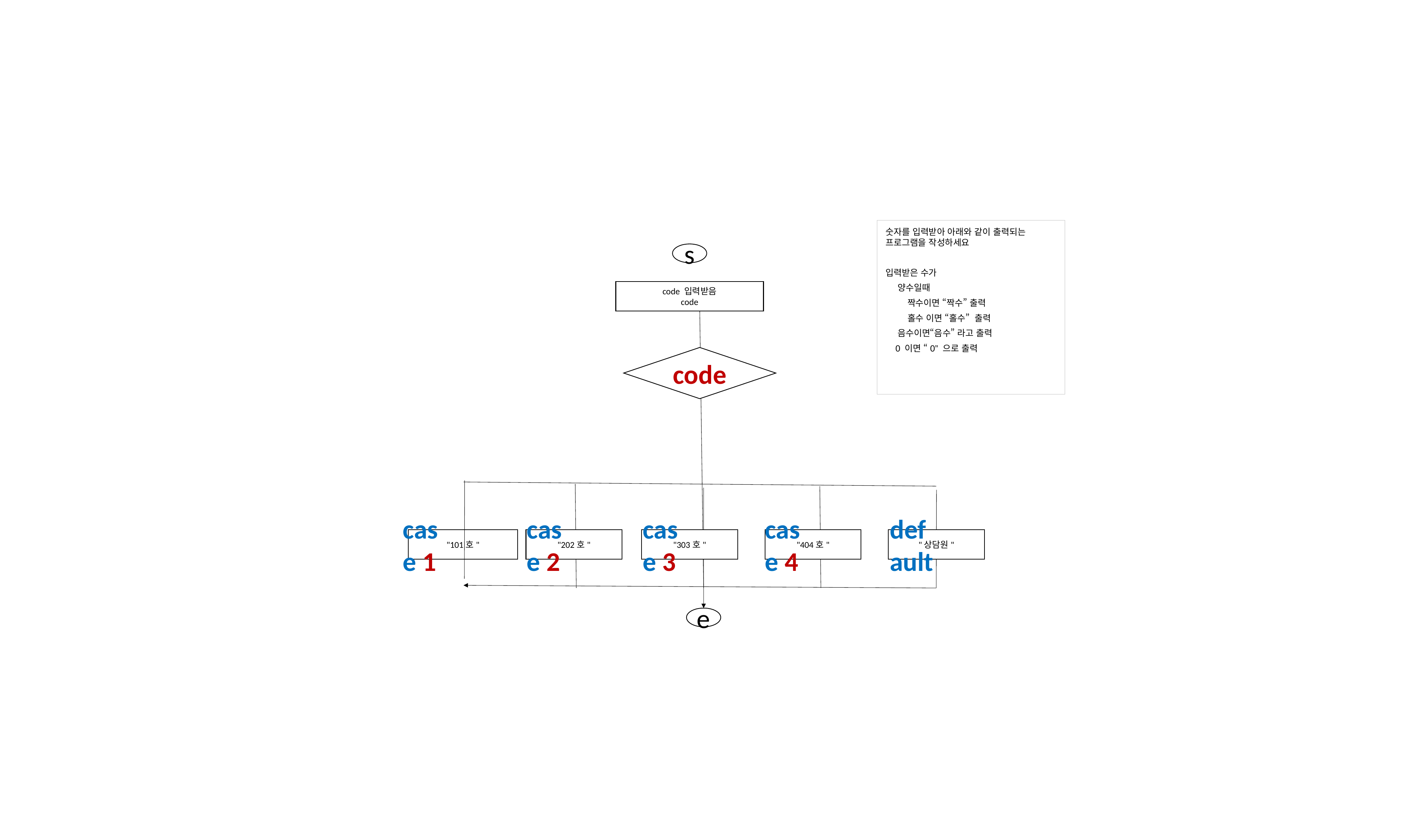

숫자를 입력받아 아래와 같이 출력되는 프로그램을 작성하세요

입력받은 수가
    양수일때
        짝수이면 “짝수” 출력
        홀수 이면 “홀수”  출력
    음수이면“음수” 라고 출력
    0 이면 “0” 으로 출력

s
code 입력받음
code
code
default
case 1
case 2
case 3
case 4
"202호"
"303호"
"404호"
"상담원"
"101호"
e